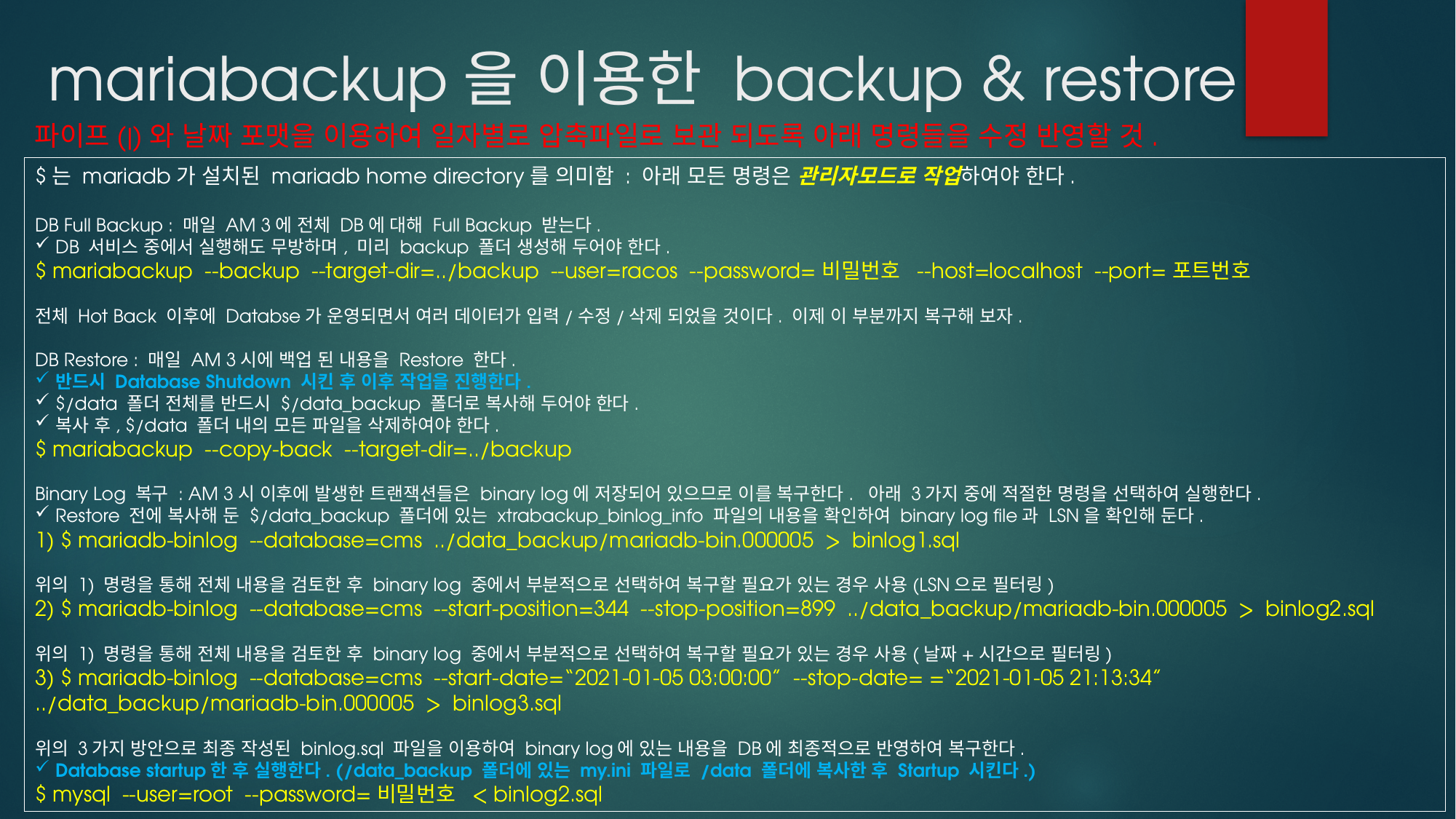

# mariabackup을 이용한 backup & restore
파이프(|)와 날짜 포맷을 이용하여 일자별로 압축파일로 보관 되도록 아래 명령들을 수정 반영할 것.
$는 mariadb가 설치된 mariadb home directory를 의미함 : 아래 모든 명령은 관리자모드로 작업하여야 한다.

DB Full Backup : 매일 AM 3에 전체 DB에 대해 Full Backup 받는다.
DB 서비스 중에서 실행해도 무방하며, 미리 backup 폴더 생성해 두어야 한다.
$ mariabackup  --backup  --target-dir=../backup  --user=racos  --password=비밀번호  --host=localhost  --port=포트번호

전체 Hot Back 이후에 Databse가 운영되면서 여러 데이터가 입력/수정/삭제 되었을 것이다. 이제 이 부분까지 복구해 보자.

DB Restore : 매일 AM 3시에 백업 된 내용을 Restore 한다.
반드시 Database Shutdown 시킨 후 이후 작업을 진행한다.
$/data 폴더 전체를 반드시 $/data_backup 폴더로 복사해 두어야 한다.
복사 후, $/data 폴더 내의 모든 파일을 삭제하여야 한다.
$ mariabackup  --copy-back  --target-dir=../backup

Binary Log 복구 : AM 3시 이후에 발생한 트랜잭션들은 binary log에 저장되어 있으므로 이를 복구한다.  아래 3가지 중에 적절한 명령을 선택하여 실행한다.
Restore 전에 복사해 둔 $/data_backup 폴더에 있는 xtrabackup_binlog_info 파일의 내용을 확인하여 binary log file과 LSN을 확인해 둔다.
1) $ mariadb-binlog  --database=cms  ../data_backup/mariadb-bin.000005  >  binlog1.sql

위의 1) 명령을 통해 전체 내용을 검토한 후 binary log 중에서 부분적으로 선택하여 복구할 필요가 있는 경우 사용(LSN으로 필터링)
2) $ mariadb-binlog  --database=cms  --start-position=344  --stop-position=899  ../data_backup/mariadb-bin.000005  >  binlog2.sql

위의 1) 명령을 통해 전체 내용을 검토한 후 binary log 중에서 부분적으로 선택하여 복구할 필요가 있는 경우 사용(날짜+시간으로 필터링)
3) $ mariadb-binlog  --database=cms  --start-date=“2021-01-05 03:00:00”  --stop-date= =“2021-01-05 21:13:34”  ../data_backup/mariadb-bin.000005  >  binlog3.sql

위의 3가지 방안으로 최종 작성된 binlog.sql 파일을 이용하여 binary log에 있는 내용을 DB에 최종적으로 반영하여 복구한다.
Database startup한 후 실행한다. (/data_backup 폴더에 있는 my.ini 파일로 /data 폴더에 복사한 후 Startup 시킨다.)
$ mysql  --user=root  --password=비밀번호  < binlog2.sql